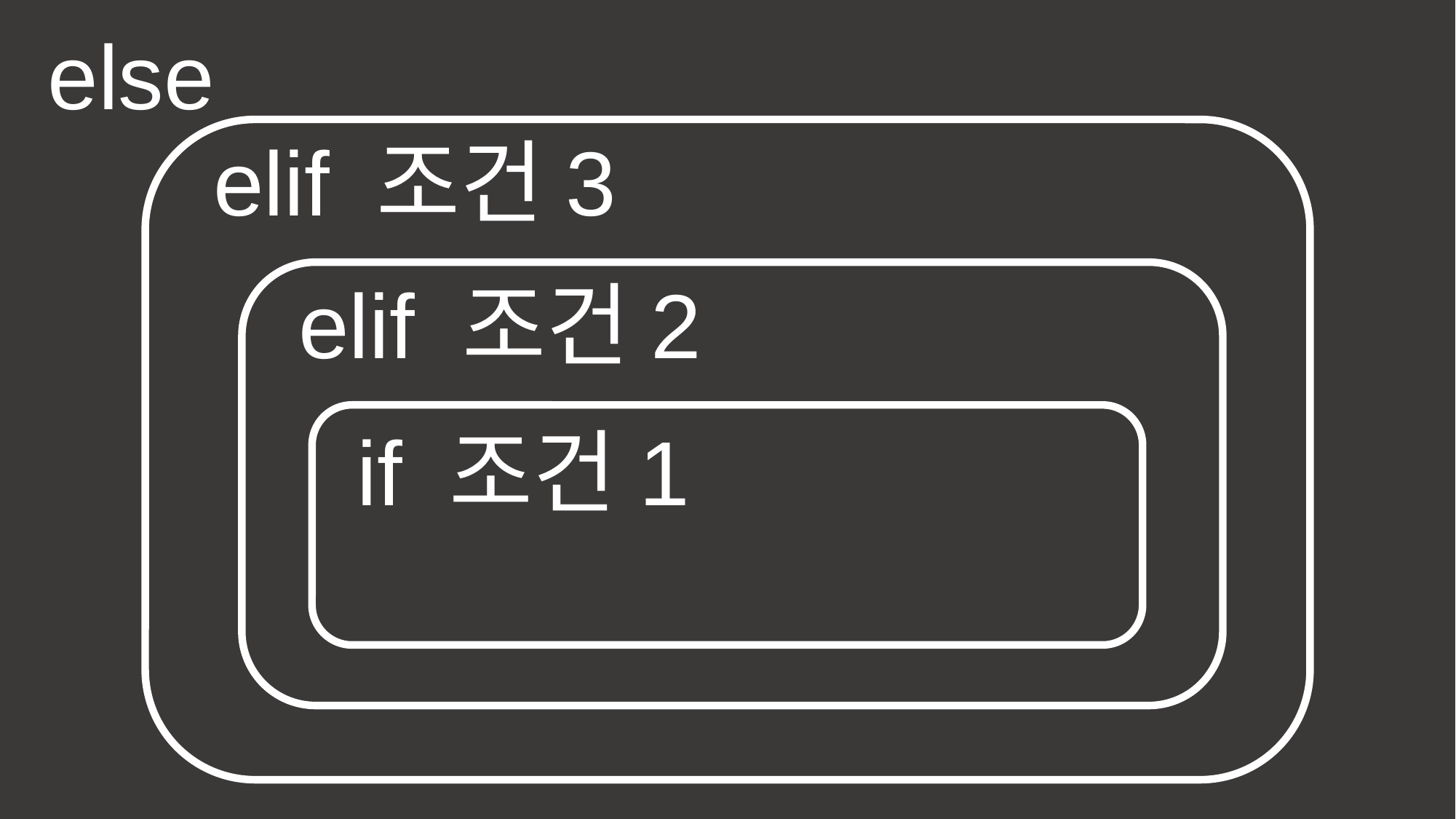

else

elif 조건3

elif 조건2

if 조건1